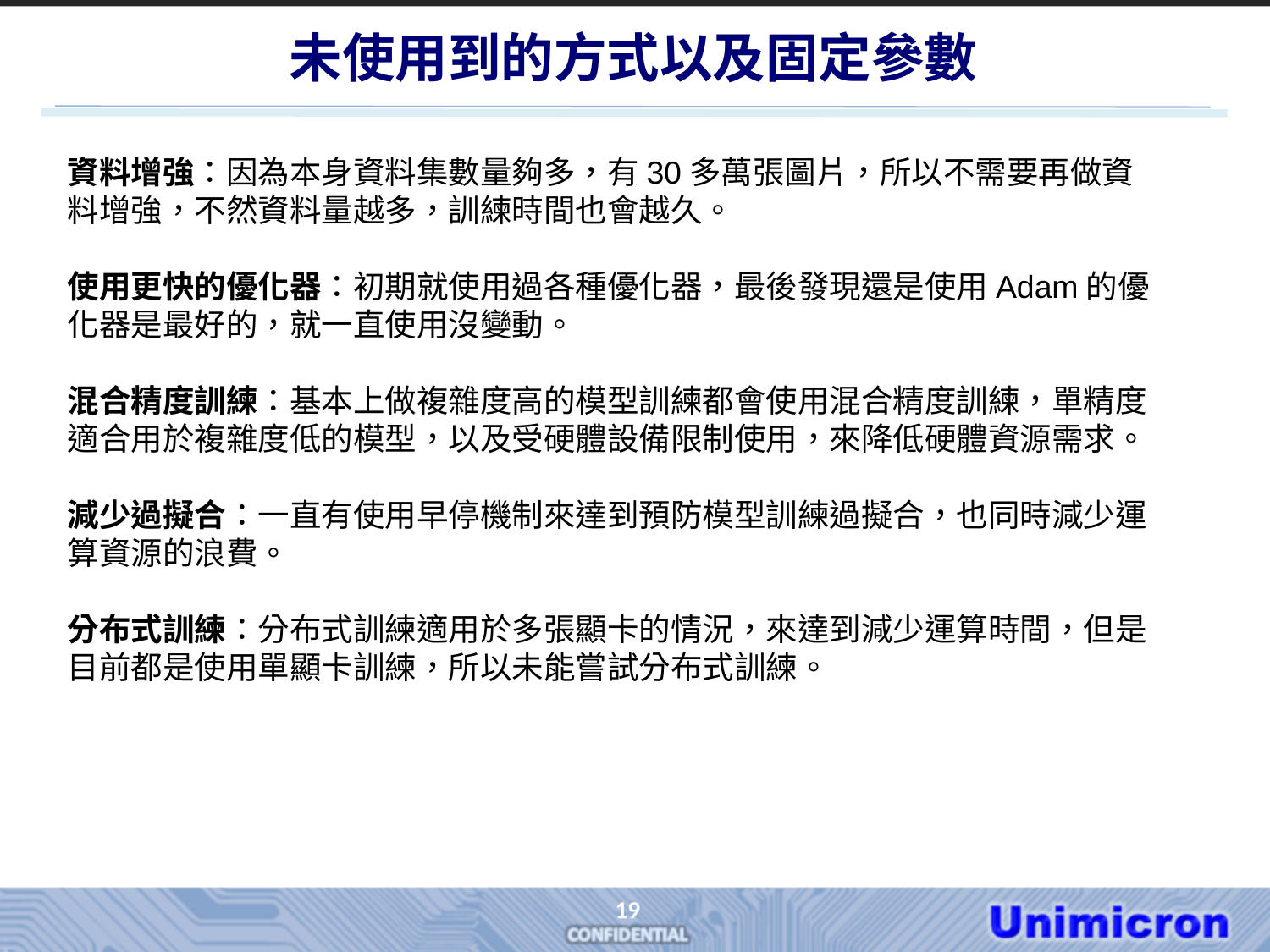

# 未使用到的方式以及固定參數
資料增強：因為本身資料集數量夠多，有30多萬張圖片，所以不需要再做資料增強，不然資料量越多，訓練時間也會越久。

使用更快的優化器：初期就使用過各種優化器，最後發現還是使用Adam的優化器是最好的，就一直使用沒變動。

混合精度訓練：基本上做複雜度高的模型訓練都會使用混合精度訓練，單精度適合用於複雜度低的模型，以及受硬體設備限制使用，來降低硬體資源需求。

減少過擬合：一直有使用早停機制來達到預防模型訓練過擬合，也同時減少運算資源的浪費。

分布式訓練：分布式訓練適用於多張顯卡的情況，來達到減少運算時間，但是目前都是使用單顯卡訓練，所以未能嘗試分布式訓練。

19